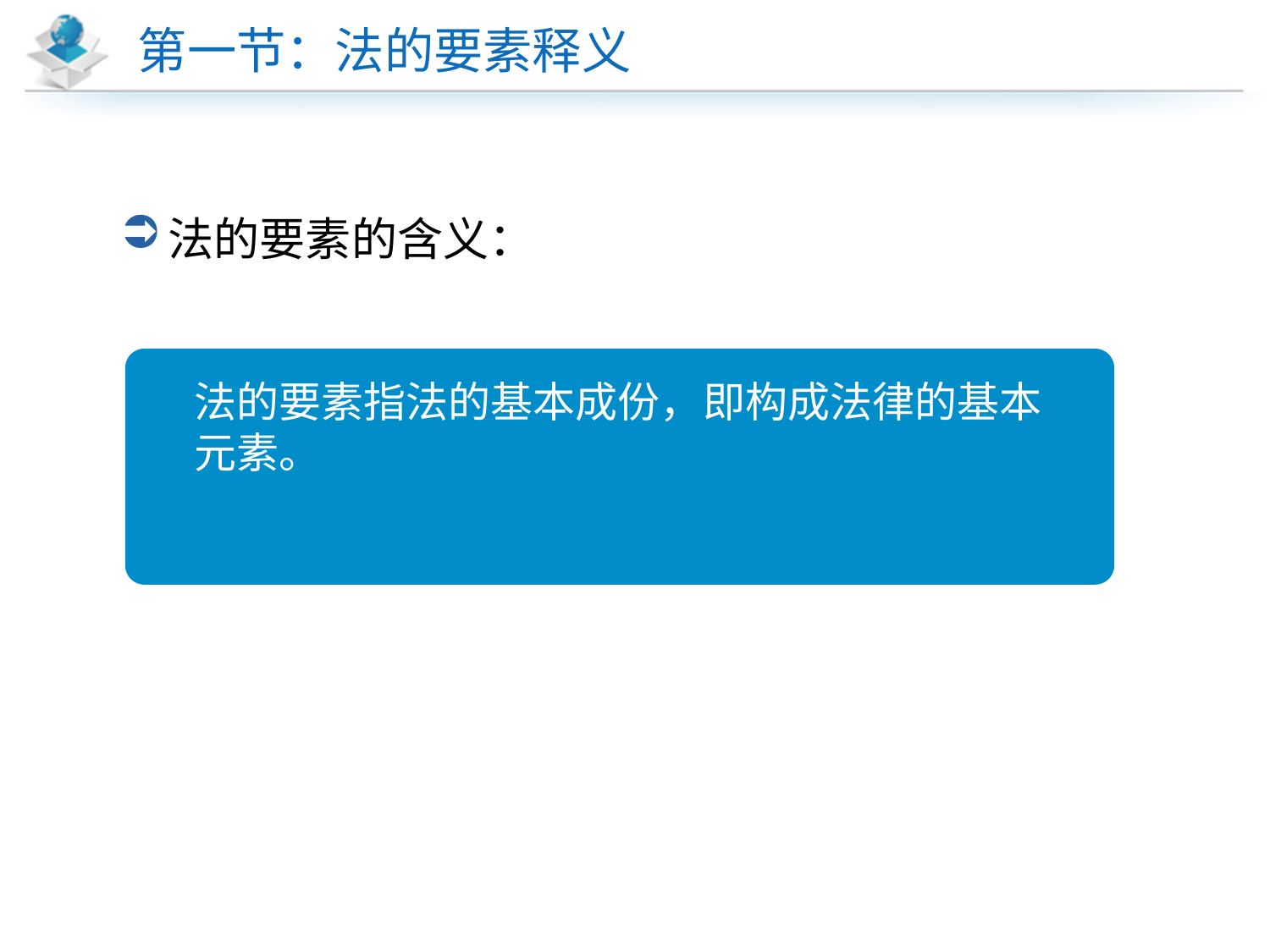

# 第一节：法的要素释义
法的要素的含义：

法的要素指法的基本成份，即构成法律的基本元素。